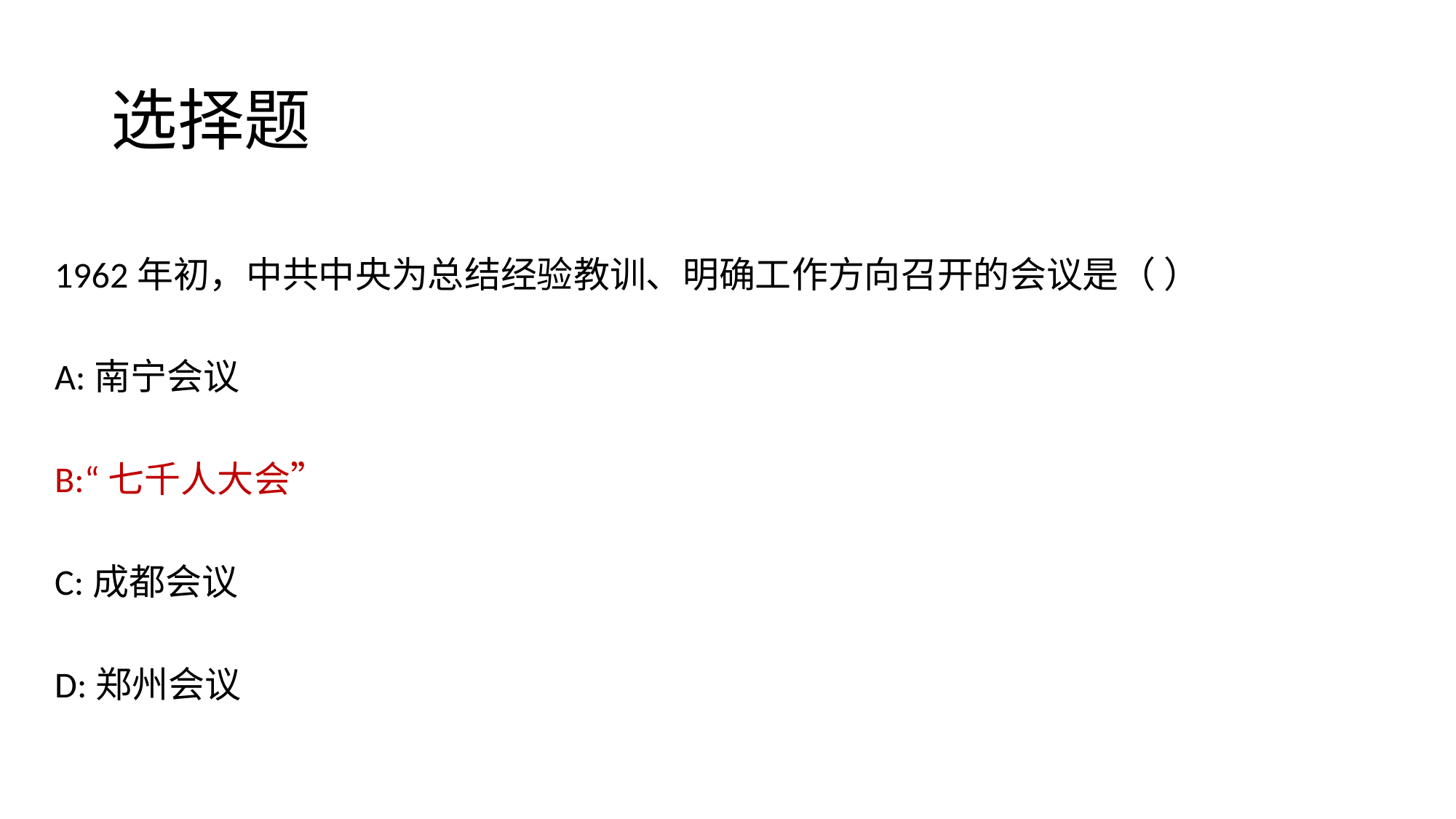

# 选择题
1962年初，中共中央为总结经验教训、明确工作方向召开的会议是（ ）
A:南宁会议
B:“七千人大会”
C:成都会议
D:郑州会议